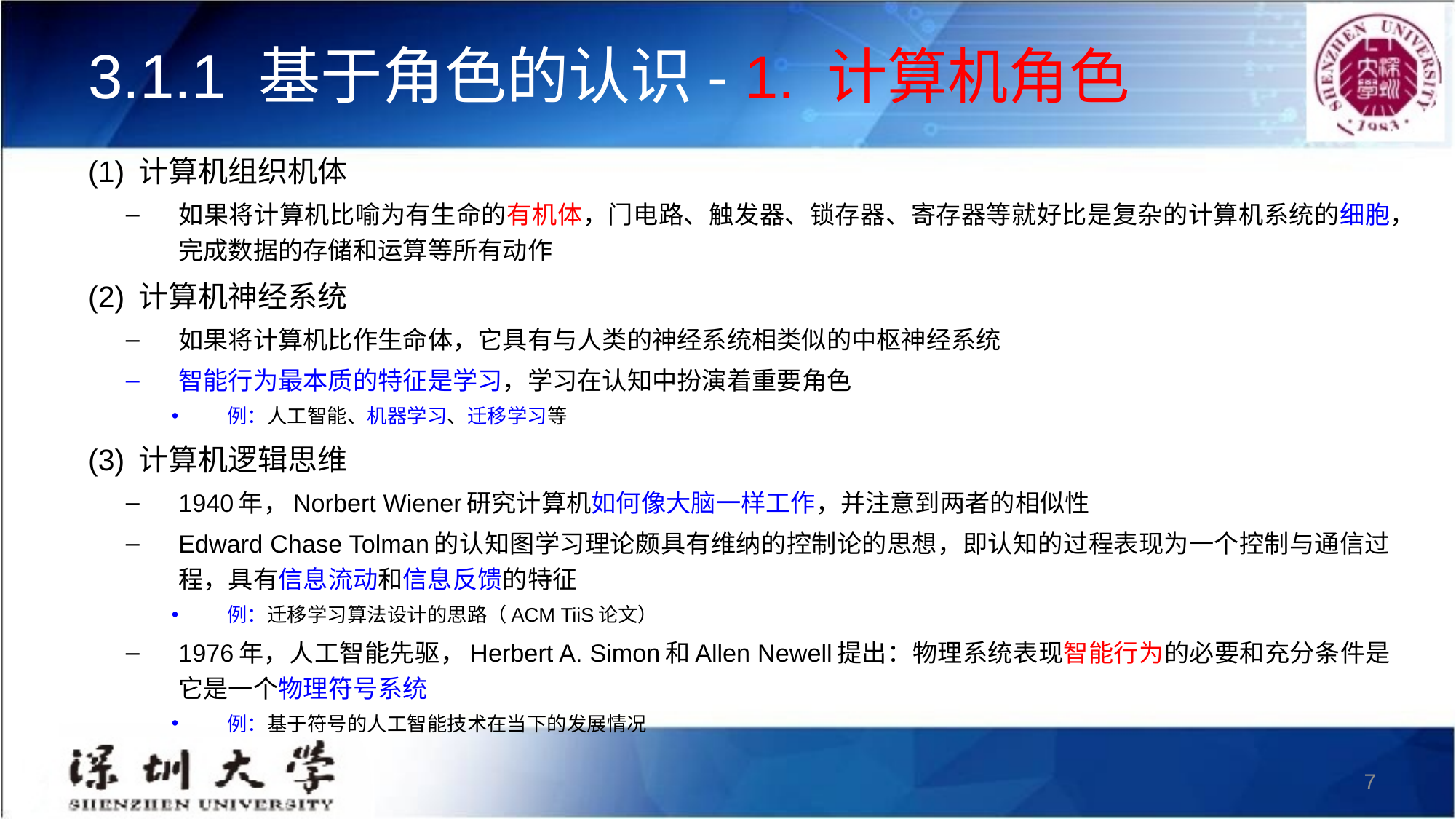

# 3.1.1 基于角色的认识- 1. 计算机角色
(1) 计算机组织机体
如果将计算机比喻为有生命的有机体，门电路、触发器、锁存器、寄存器等就好比是复杂的计算机系统的细胞，完成数据的存储和运算等所有动作
(2) 计算机神经系统
如果将计算机比作生命体，它具有与人类的神经系统相类似的中枢神经系统
智能行为最本质的特征是学习，学习在认知中扮演着重要角色
例：人工智能、机器学习、迁移学习等
(3) 计算机逻辑思维
1940年，Norbert Wiener研究计算机如何像大脑一样工作，并注意到两者的相似性
Edward Chase Tolman的认知图学习理论颇具有维纳的控制论的思想，即认知的过程表现为一个控制与通信过程，具有信息流动和信息反馈的特征
例：迁移学习算法设计的思路（ACM TiiS论文）
1976年，人工智能先驱，Herbert A. Simon和Allen Newell提出：物理系统表现智能行为的必要和充分条件是它是一个物理符号系统
例：基于符号的人工智能技术在当下的发展情况
7